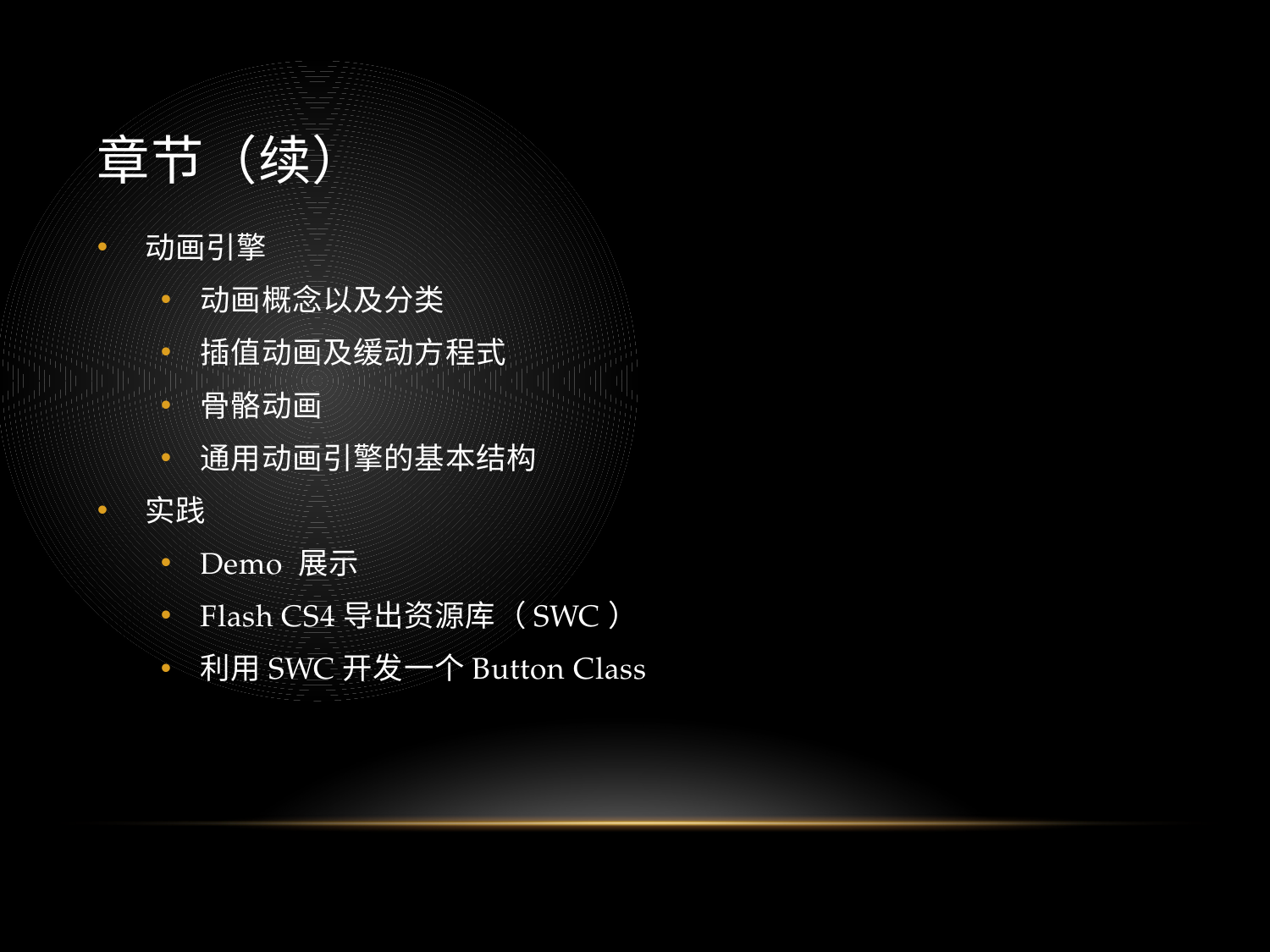

# 章节（续）
动画引擎
动画概念以及分类
插值动画及缓动方程式
骨骼动画
通用动画引擎的基本结构
实践
Demo 展示
Flash CS4导出资源库（SWC）
利用SWC开发一个Button Class